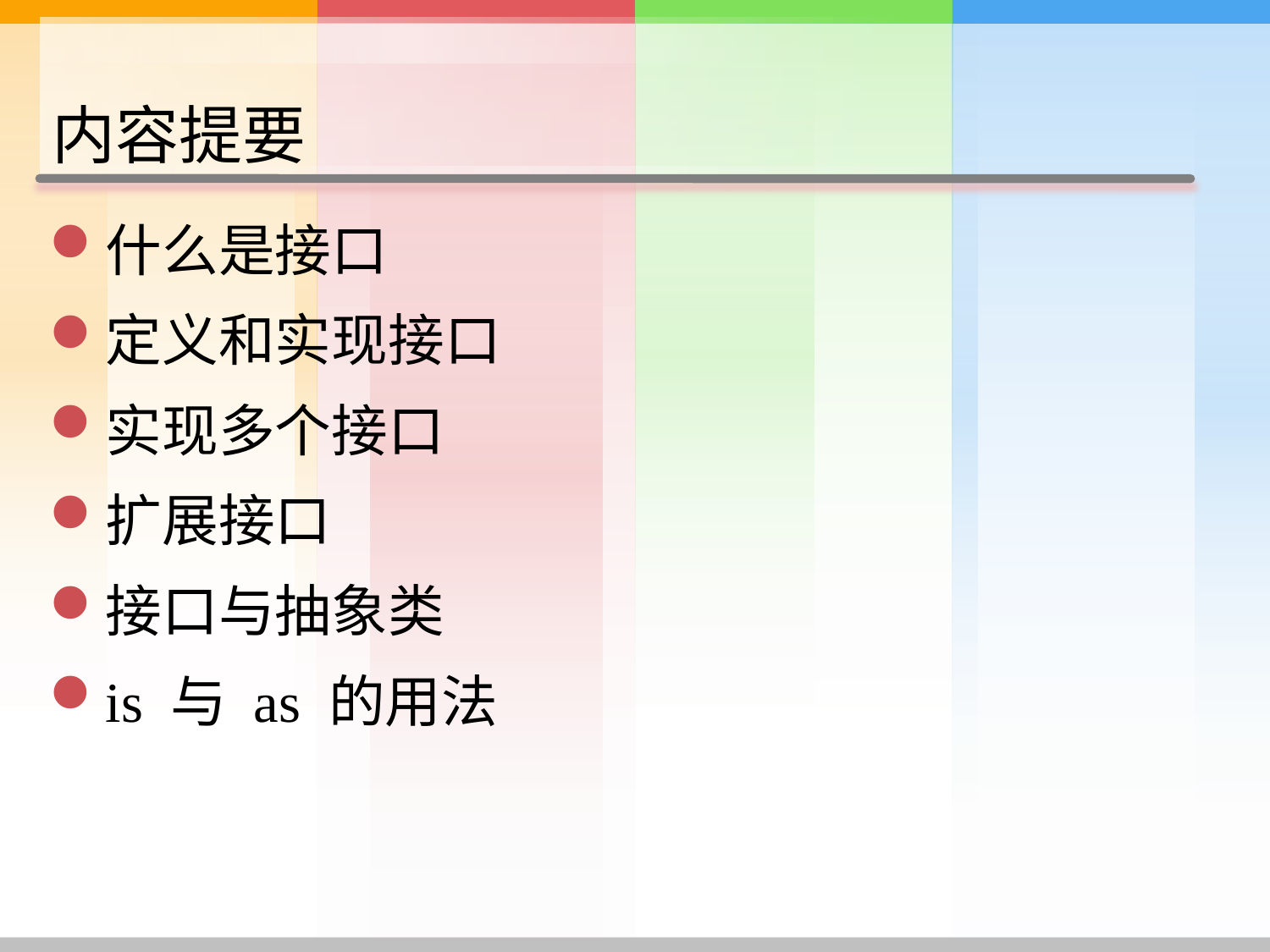

内容提要
什么是接口
定义和实现接口
实现多个接口
扩展接口
接口与抽象类
is 与 as 的用法